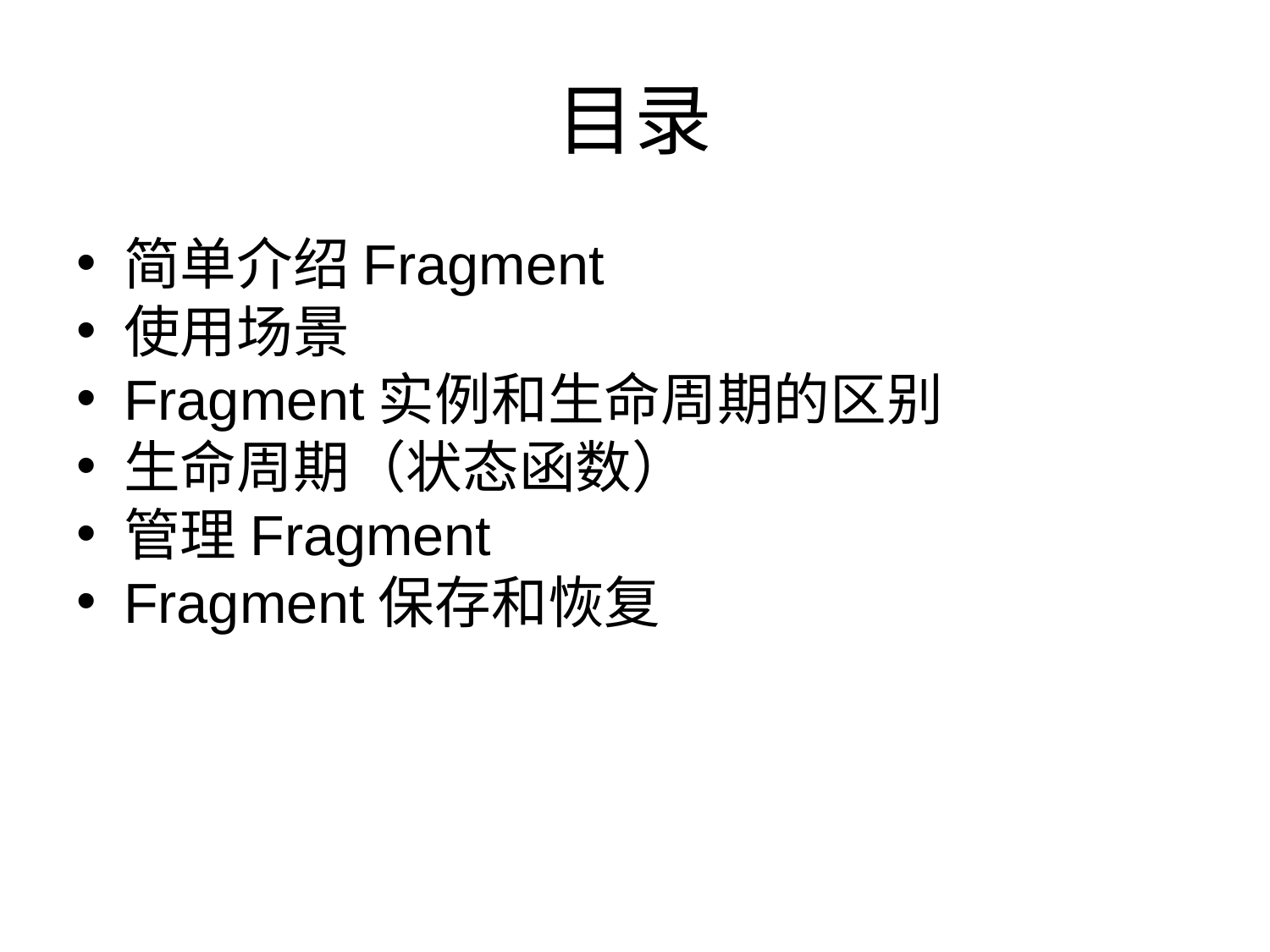

目录
简单介绍Fragment
使用场景
Fragment实例和生命周期的区别
生命周期（状态函数）
管理Fragment
Fragment保存和恢复